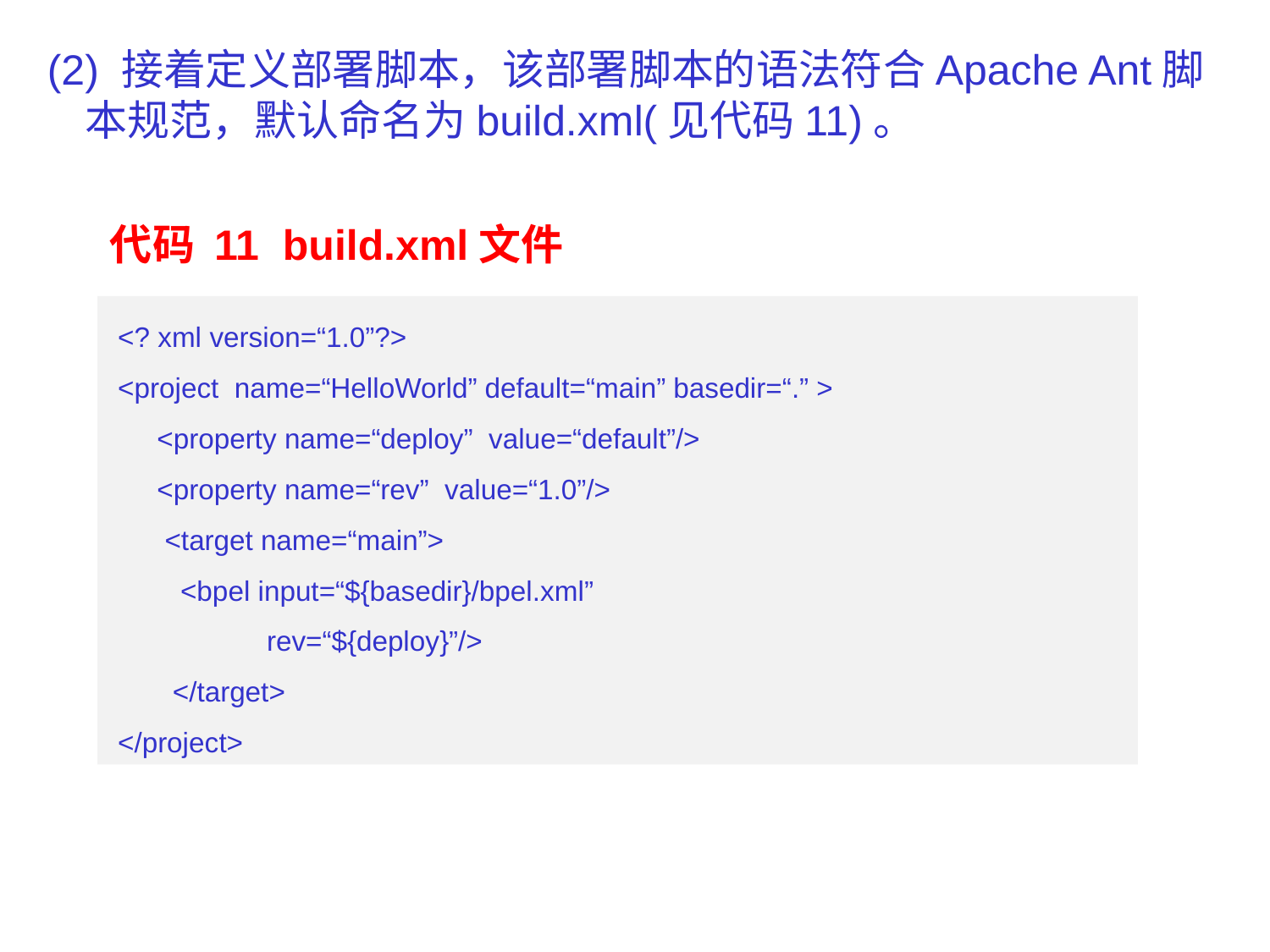

(2) 接着定义部署脚本，该部署脚本的语法符合Apache Ant脚本规范，默认命名为build.xml(见代码11)。
代码 11  build.xml文件
 <? xml version=“1.0”?>
 <project  name=“HelloWorld” default=“main” basedir=“.” >
      <property name=“deploy”  value=“default”/>
      <property name=“rev”  value=“1.0”/>
       <target name=“main”>
         <bpel input=“${basedir}/bpel.xml”
                    rev=“${deploy}”/>
        </target>
 </project>